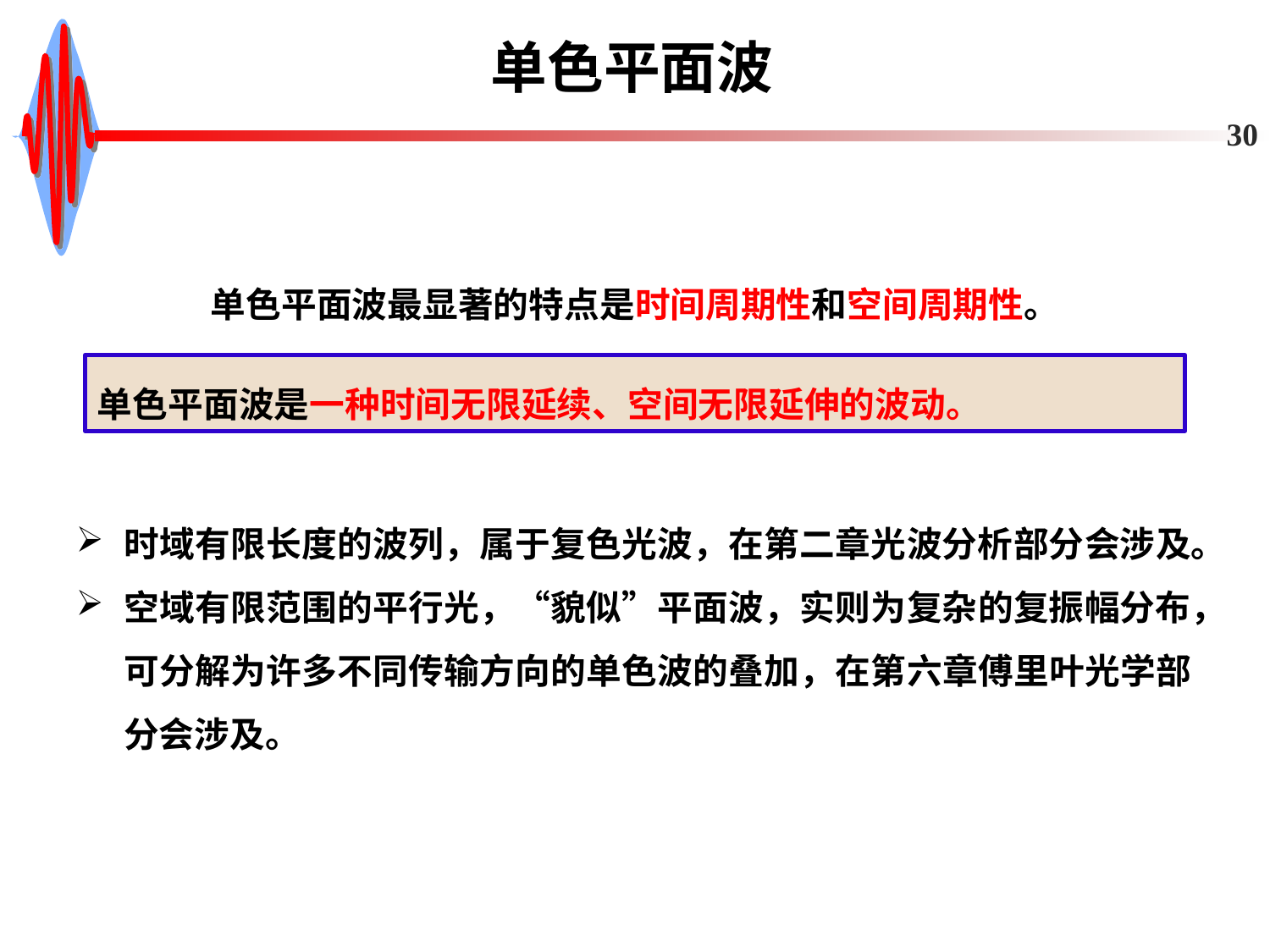

# 单色平面波
30
单色平面波最显著的特点是时间周期性和空间周期性。
单色平面波是一种时间无限延续、空间无限延伸的波动。
时域有限长度的波列，属于复色光波，在第二章光波分析部分会涉及。
空域有限范围的平行光，“貌似”平面波，实则为复杂的复振幅分布，可分解为许多不同传输方向的单色波的叠加，在第六章傅里叶光学部分会涉及。